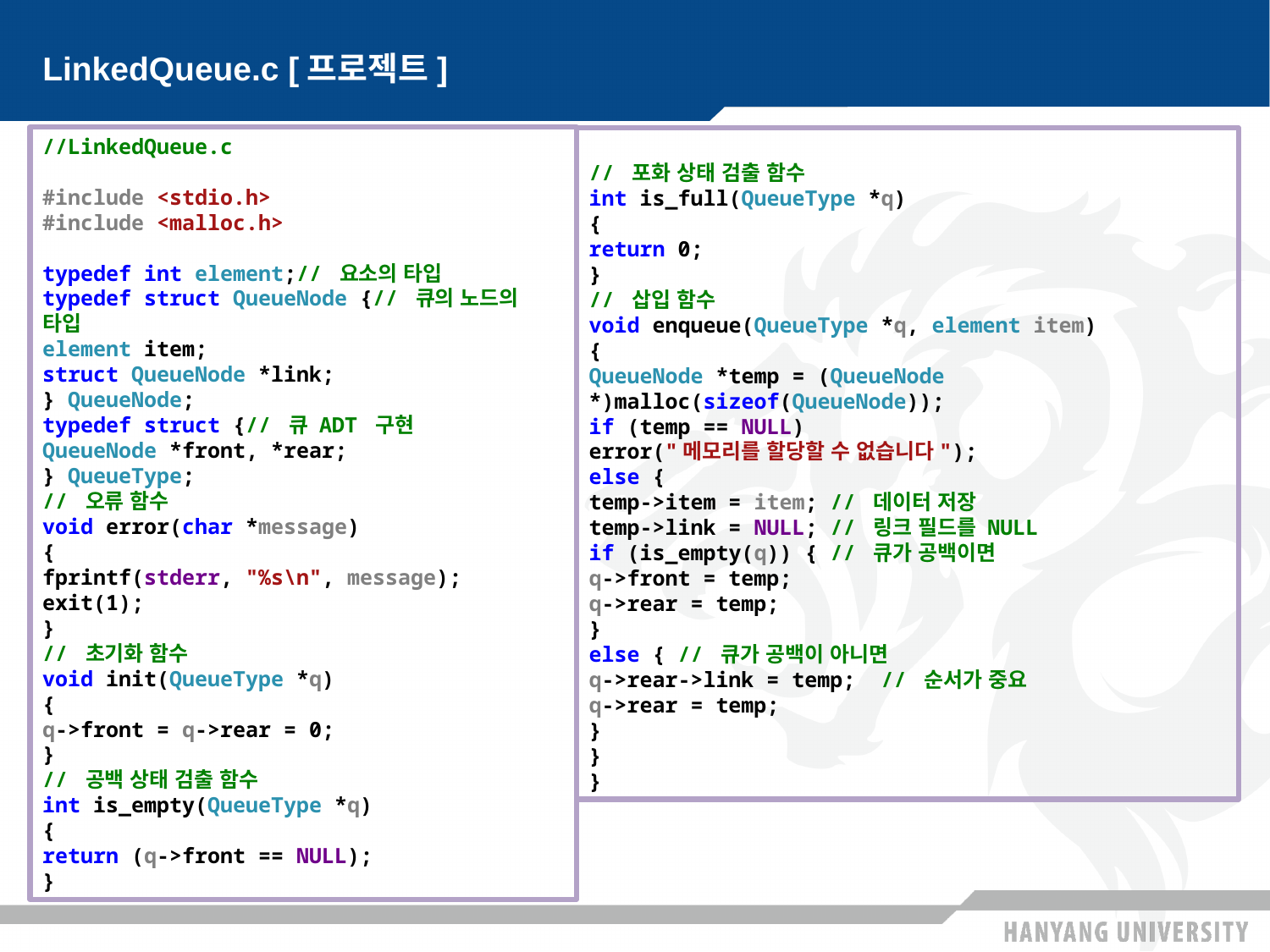

# LinkedQueue.c [프로젝트]
//LinkedQueue.c

#include <stdio.h>
#include <malloc.h>

typedef int element;// 요소의 타입
typedef struct QueueNode {// 큐의 노드의 타입
element item;
struct QueueNode *link;
} QueueNode;
typedef struct {// 큐 ADT 구현
QueueNode *front, *rear;
} QueueType;
// 오류 함수
void error(char *message)
{
fprintf(stderr, "%s\n", message);
exit(1);
}
// 초기화 함수
void init(QueueType *q)
{
q->front = q->rear = 0;
}
// 공백 상태 검출 함수
int is_empty(QueueType *q)
{
return (q->front == NULL);
}

// 포화 상태 검출 함수
int is_full(QueueType *q)
{
return 0;
}
// 삽입 함수
void enqueue(QueueType *q, element item)
{
QueueNode *temp = (QueueNode *)malloc(sizeof(QueueNode));
if (temp == NULL)
error("메모리를 할당할 수 없습니다");
else {
temp->item = item; // 데이터 저장
temp->link = NULL; // 링크 필드를 NULL
if (is_empty(q)) { // 큐가 공백이면
q->front = temp;
q->rear = temp;
}
else { // 큐가 공백이 아니면
q->rear->link = temp;  // 순서가 중요
q->rear = temp;
}
}
}